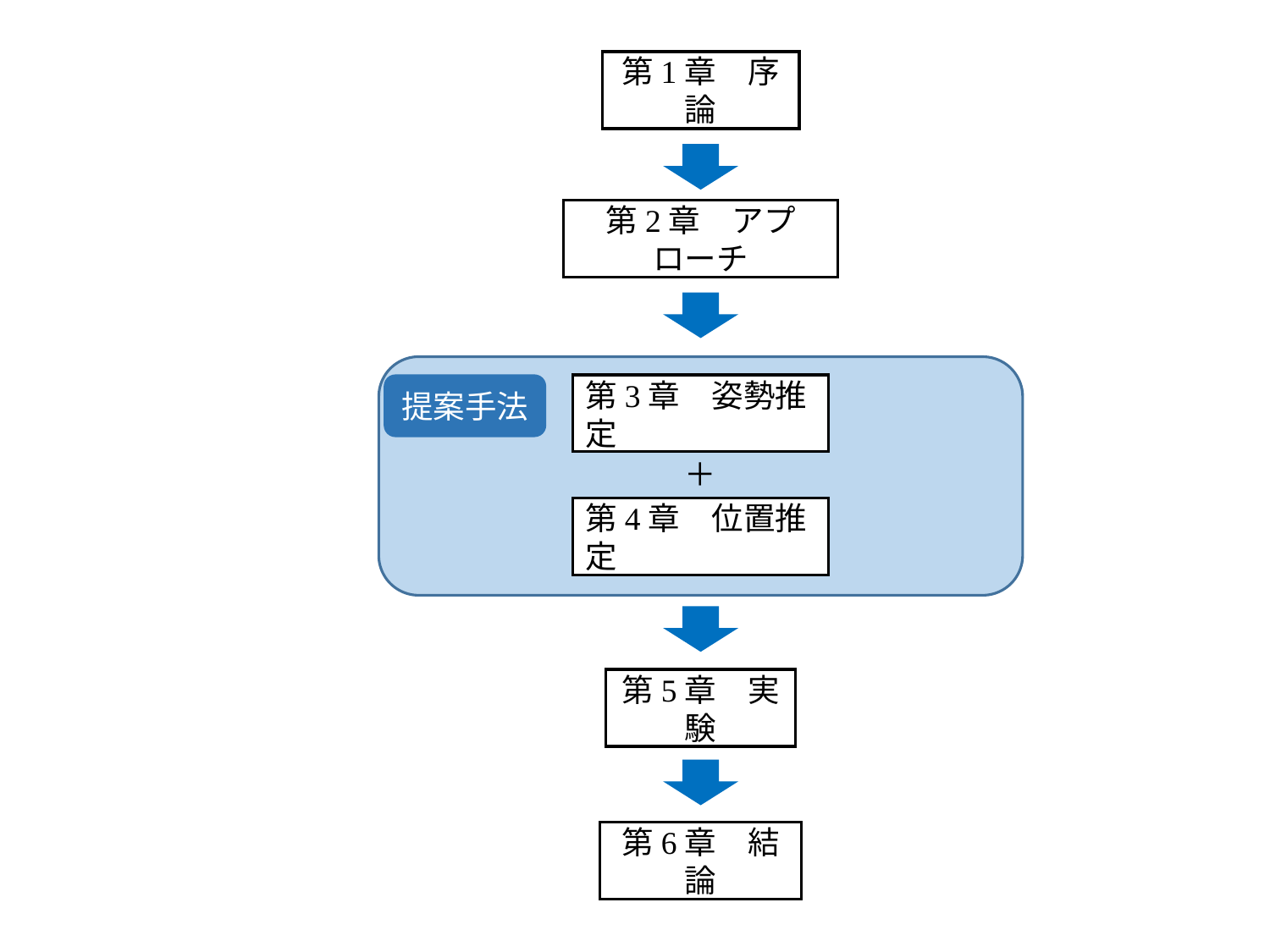

第1章　序論

第2章　アプローチ

提案手法
第3章　姿勢推定
＋
第4章　位置推定

第5章　実験

第6章　結論